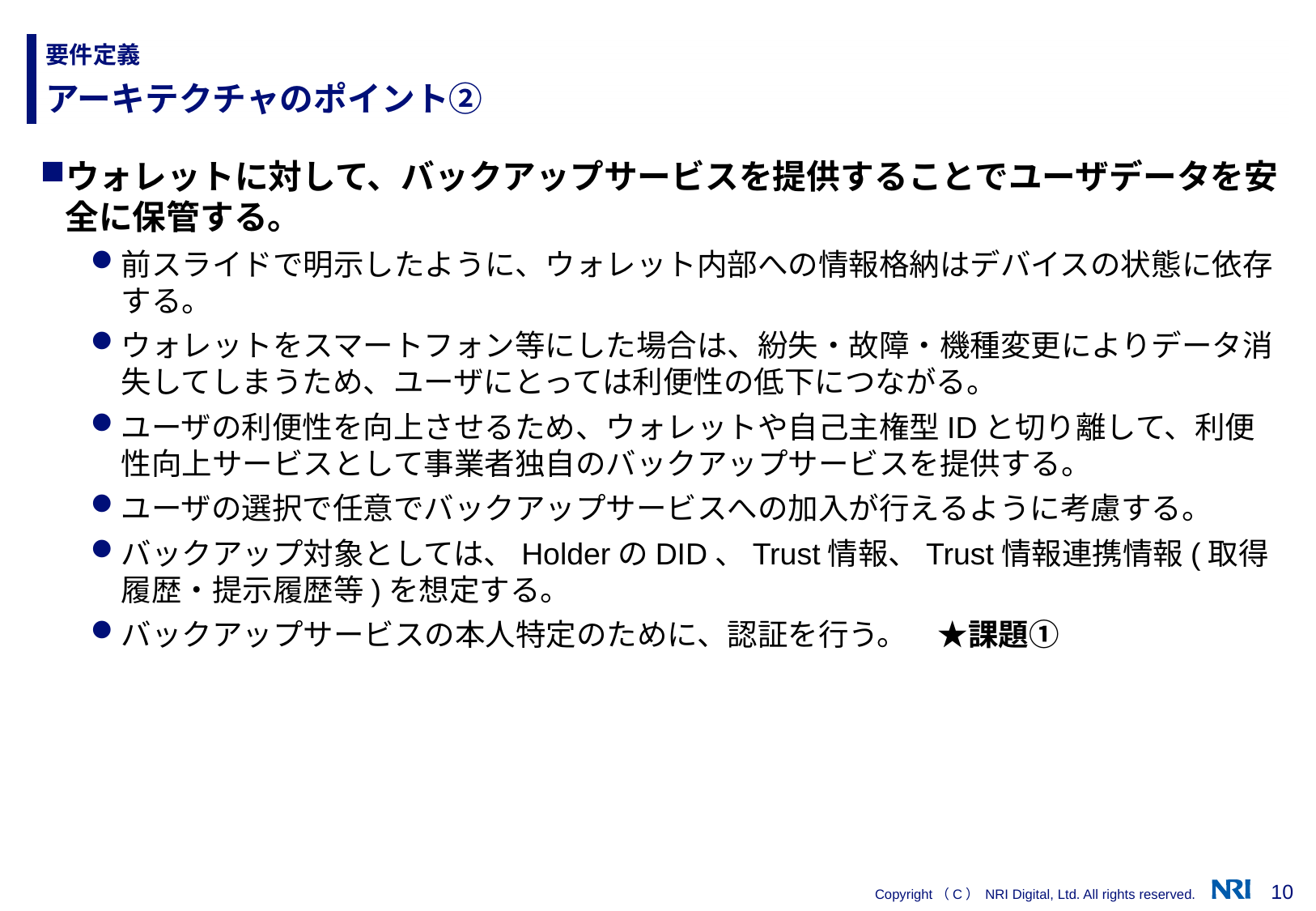

# 要件定義
アーキテクチャのポイント②
ウォレットに対して、バックアップサービスを提供することでユーザデータを安全に保管する。
前スライドで明示したように、ウォレット内部への情報格納はデバイスの状態に依存する。
ウォレットをスマートフォン等にした場合は、紛失・故障・機種変更によりデータ消失してしまうため、ユーザにとっては利便性の低下につながる。
ユーザの利便性を向上させるため、ウォレットや自己主権型IDと切り離して、利便性向上サービスとして事業者独自のバックアップサービスを提供する。
ユーザの選択で任意でバックアップサービスへの加入が行えるように考慮する。
バックアップ対象としては、HolderのDID、Trust情報、Trust情報連携情報(取得履歴・提示履歴等)を想定する。
バックアップサービスの本人特定のために、認証を行う。　★課題①